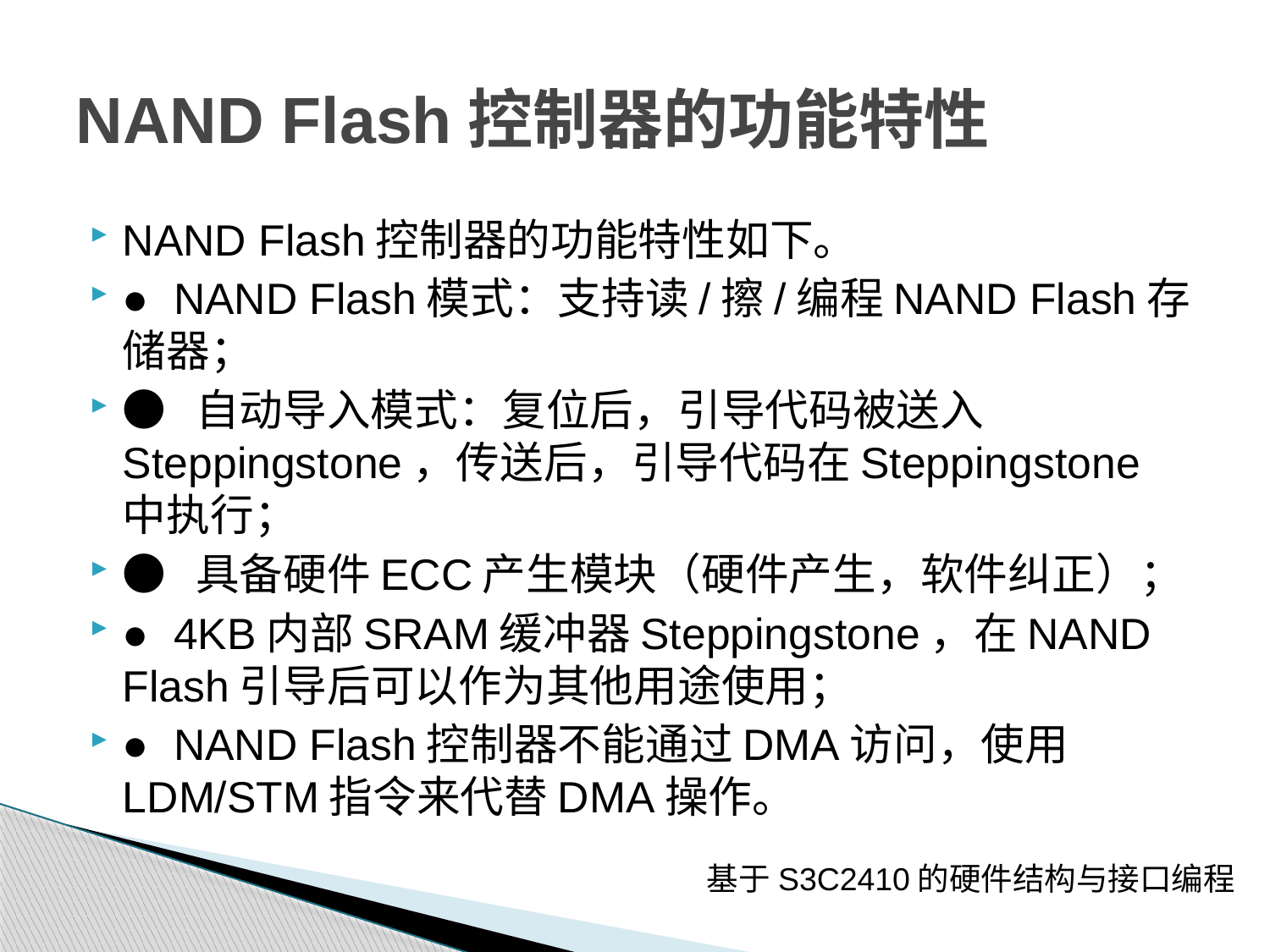

# NAND Flash控制器的功能特性
NAND Flash控制器的功能特性如下。
●  NAND Flash模式：支持读/擦/编程NAND Flash存储器；
●  自动导入模式：复位后，引导代码被送入Steppingstone，传送后，引导代码在Steppingstone中执行；
●  具备硬件ECC产生模块（硬件产生，软件纠正）；
●  4KB内部SRAM缓冲器Steppingstone，在NAND Flash引导后可以作为其他用途使用；
●  NAND Flash控制器不能通过DMA访问，使用LDM/STM指令来代替DMA操作。
基于S3C2410的硬件结构与接口编程